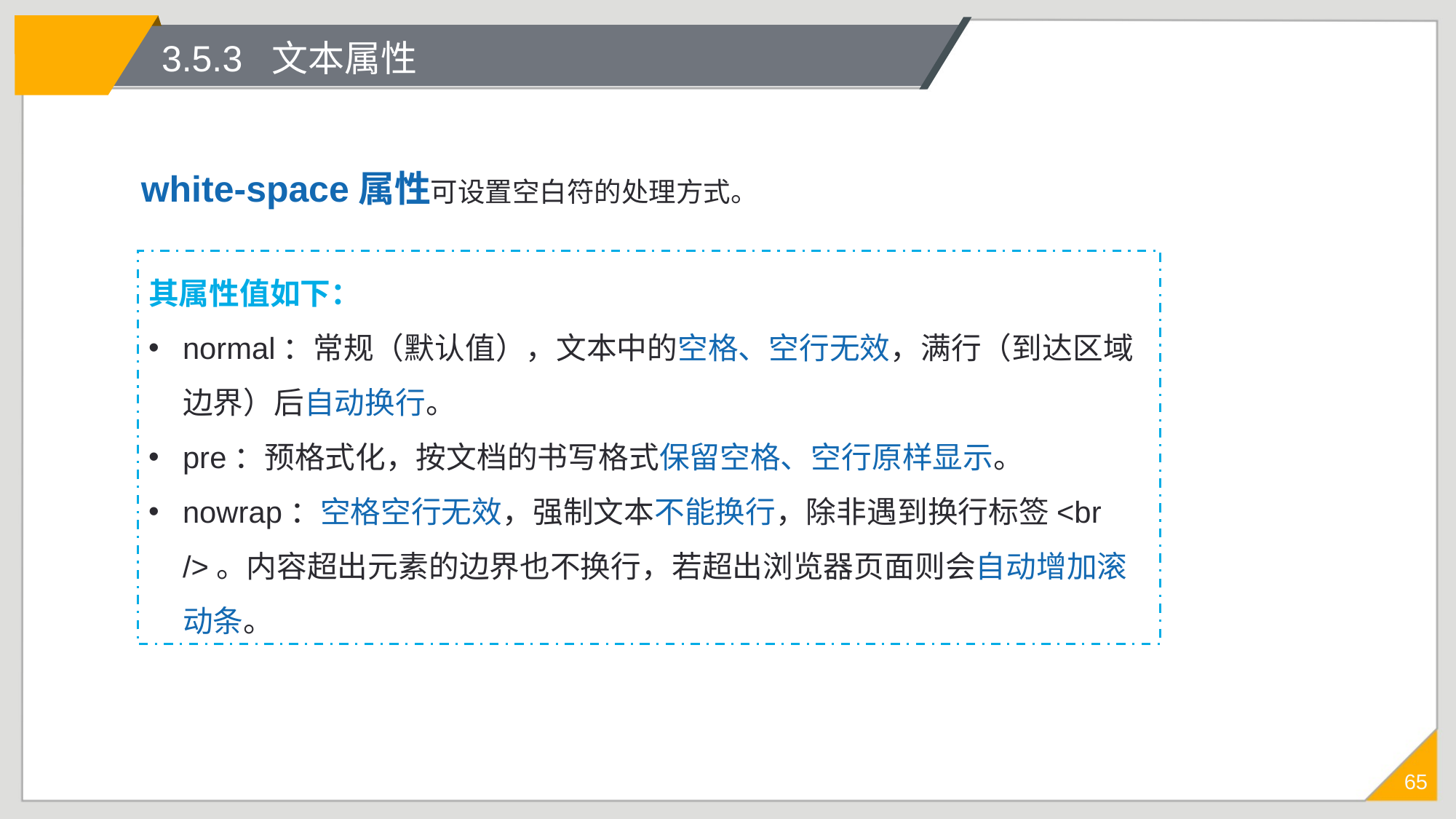

# 3.5.3  文本属性
white-space属性可设置空白符的处理方式。
其属性值如下：
normal：常规（默认值），文本中的空格、空行无效，满行（到达区域边界）后自动换行。
pre：预格式化，按文档的书写格式保留空格、空行原样显示。
nowrap：空格空行无效，强制文本不能换行，除非遇到换行标签<br />。内容超出元素的边界也不换行，若超出浏览器页面则会自动增加滚动条。